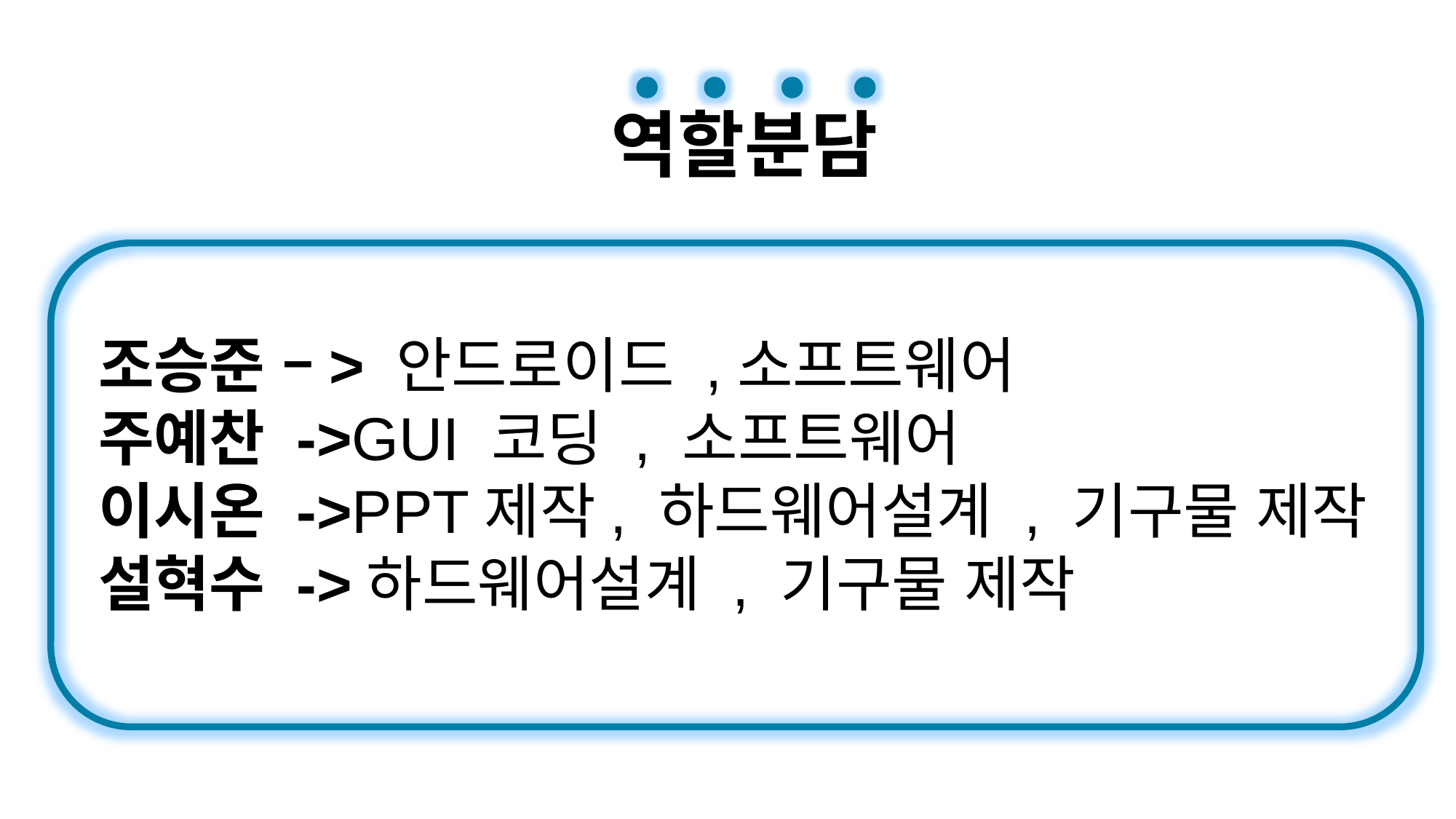

역할분담

조승준 –> 안드로이드 ,소프트웨어
주예찬 ->GUI 코딩 , 소프트웨어
이시온 ->PPT제작, 하드웨어설계 , 기구물 제작
설혁수 ->하드웨어설계 , 기구물 제작